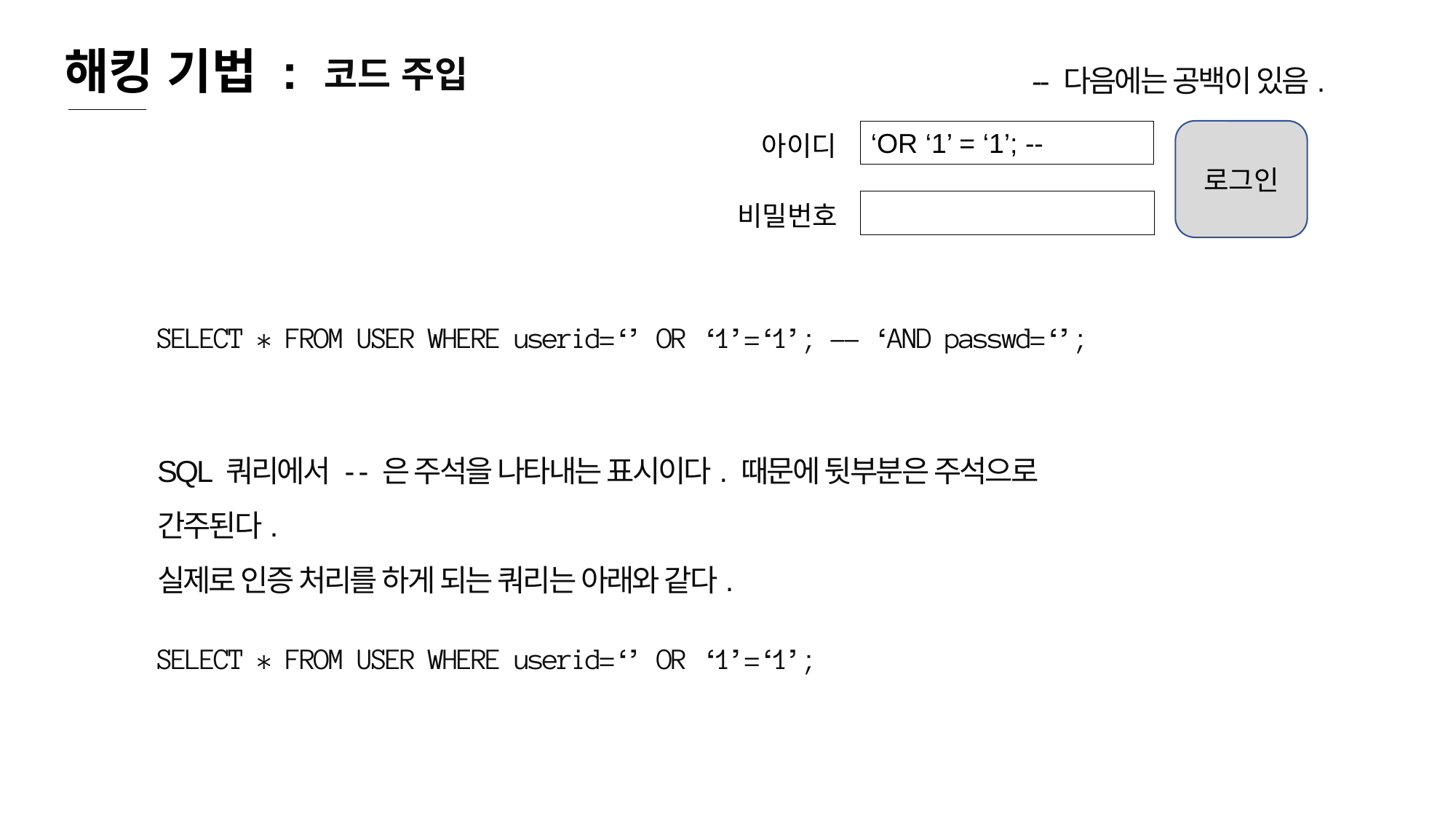

해킹 기법 :
-- 다음에는 공백이 있음.
코드 주입
‘OR ‘1’ = ‘1’; --

아이디
로그인

비밀번호
SELECT * FROM USER WHERE userid=‘’ OR ‘1’=‘1’; -- ‘AND passwd=‘’;
SQL 쿼리에서 - - 은 주석을 나타내는 표시이다. 때문에 뒷부분은 주석으로 간주된다.
실제로 인증 처리를 하게 되는 쿼리는 아래와 같다.
SELECT * FROM USER WHERE userid=‘’ OR ‘1’=‘1’;